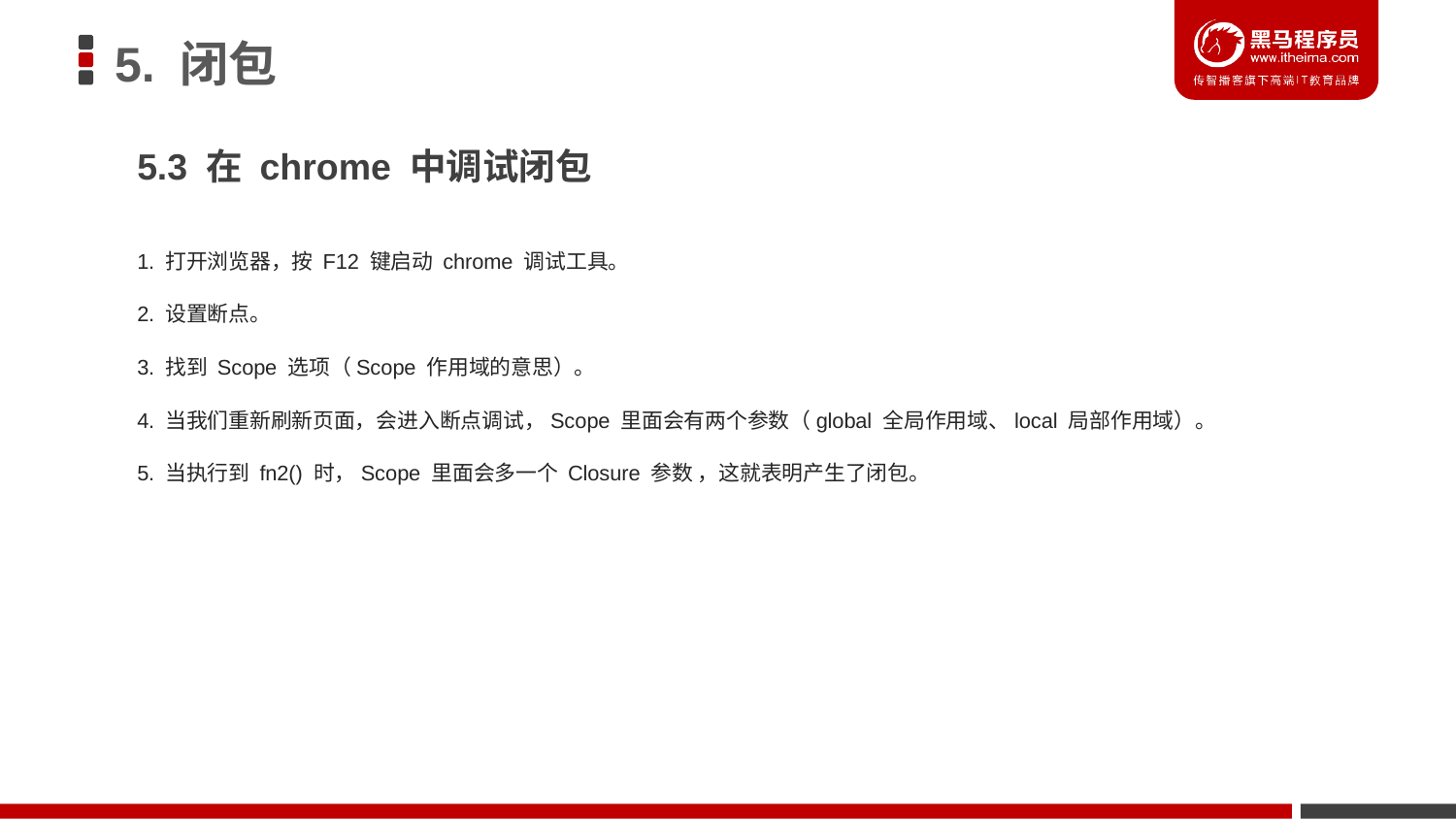

# 5. 闭包
5.3 在 chrome 中调试闭包
1. 打开浏览器，按 F12 键启动 chrome 调试工具。
2. 设置断点。
3. 找到 Scope 选项（Scope 作用域的意思）。
4. 当我们重新刷新页面，会进入断点调试，Scope 里面会有两个参数（global 全局作用域、local 局部作用域）。
5. 当执行到 fn2() 时，Scope 里面会多一个 Closure 参数 ，这就表明产生了闭包。